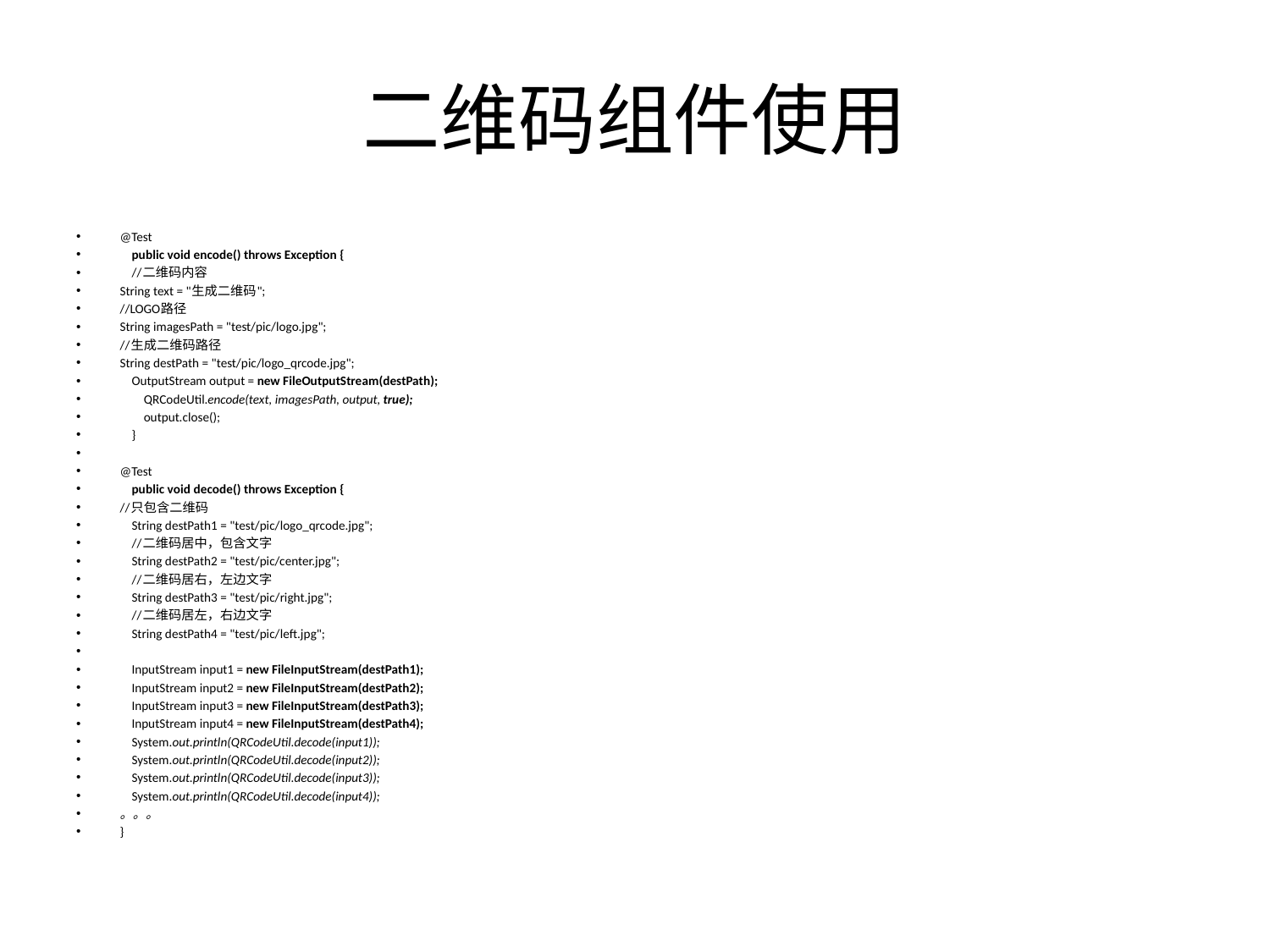

# 二维码组件使用
@Test
    public void encode() throws Exception {
    //二维码内容
String text = "生成二维码";
//LOGO路径
String imagesPath = "test/pic/logo.jpg";
//生成二维码路径
String destPath = "test/pic/logo_qrcode.jpg";
    OutputStream output = new FileOutputStream(destPath);
        QRCodeUtil.encode(text, imagesPath, output, true);
        output.close();
    }

@Test
    public void decode() throws Exception {
//只包含二维码
    String destPath1 = "test/pic/logo_qrcode.jpg";
    //二维码居中，包含文字
    String destPath2 = "test/pic/center.jpg";
    //二维码居右，左边文字
    String destPath3 = "test/pic/right.jpg";
    //二维码居左，右边文字
    String destPath4 = "test/pic/left.jpg";

    InputStream input1 = new FileInputStream(destPath1);
    InputStream input2 = new FileInputStream(destPath2);
    InputStream input3 = new FileInputStream(destPath3);
    InputStream input4 = new FileInputStream(destPath4);
    System.out.println(QRCodeUtil.decode(input1));
    System.out.println(QRCodeUtil.decode(input2));
    System.out.println(QRCodeUtil.decode(input3));
    System.out.println(QRCodeUtil.decode(input4));
。。。
}